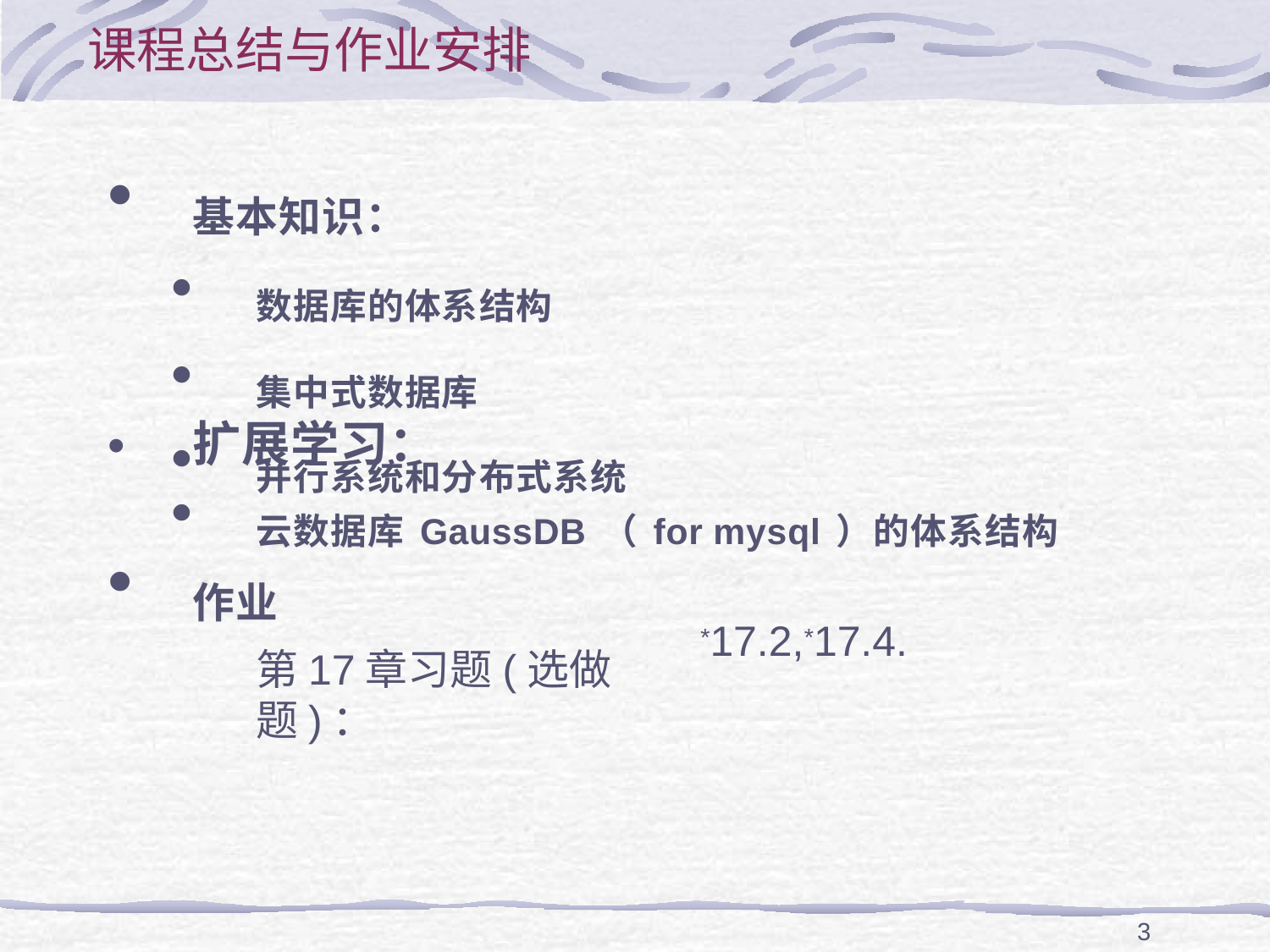

# 课程总结与作业安排

基本知识：
数据库的体系结构
集中式数据库
并行系统和分布式系统
•
扩展学习：
云数据库GaussDB（for mysql）的体系结构
作业
第17章习题(选做题)：
*17.2,*17.4.

30